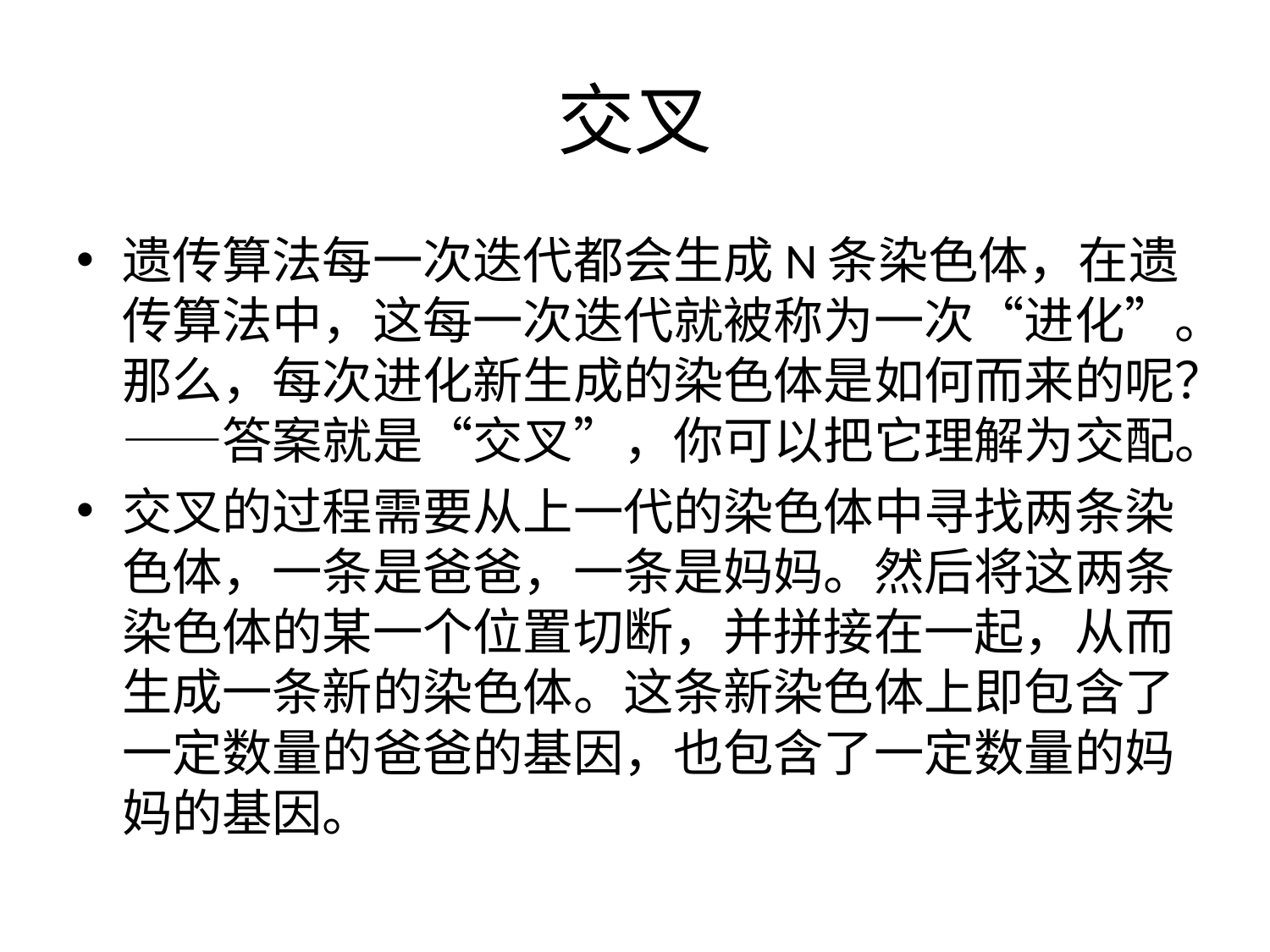

# 交叉
遗传算法每一次迭代都会生成N条染色体，在遗传算法中，这每一次迭代就被称为一次“进化”。那么，每次进化新生成的染色体是如何而来的呢？——答案就是“交叉”，你可以把它理解为交配。
交叉的过程需要从上一代的染色体中寻找两条染色体，一条是爸爸，一条是妈妈。然后将这两条染色体的某一个位置切断，并拼接在一起，从而生成一条新的染色体。这条新染色体上即包含了一定数量的爸爸的基因，也包含了一定数量的妈妈的基因。